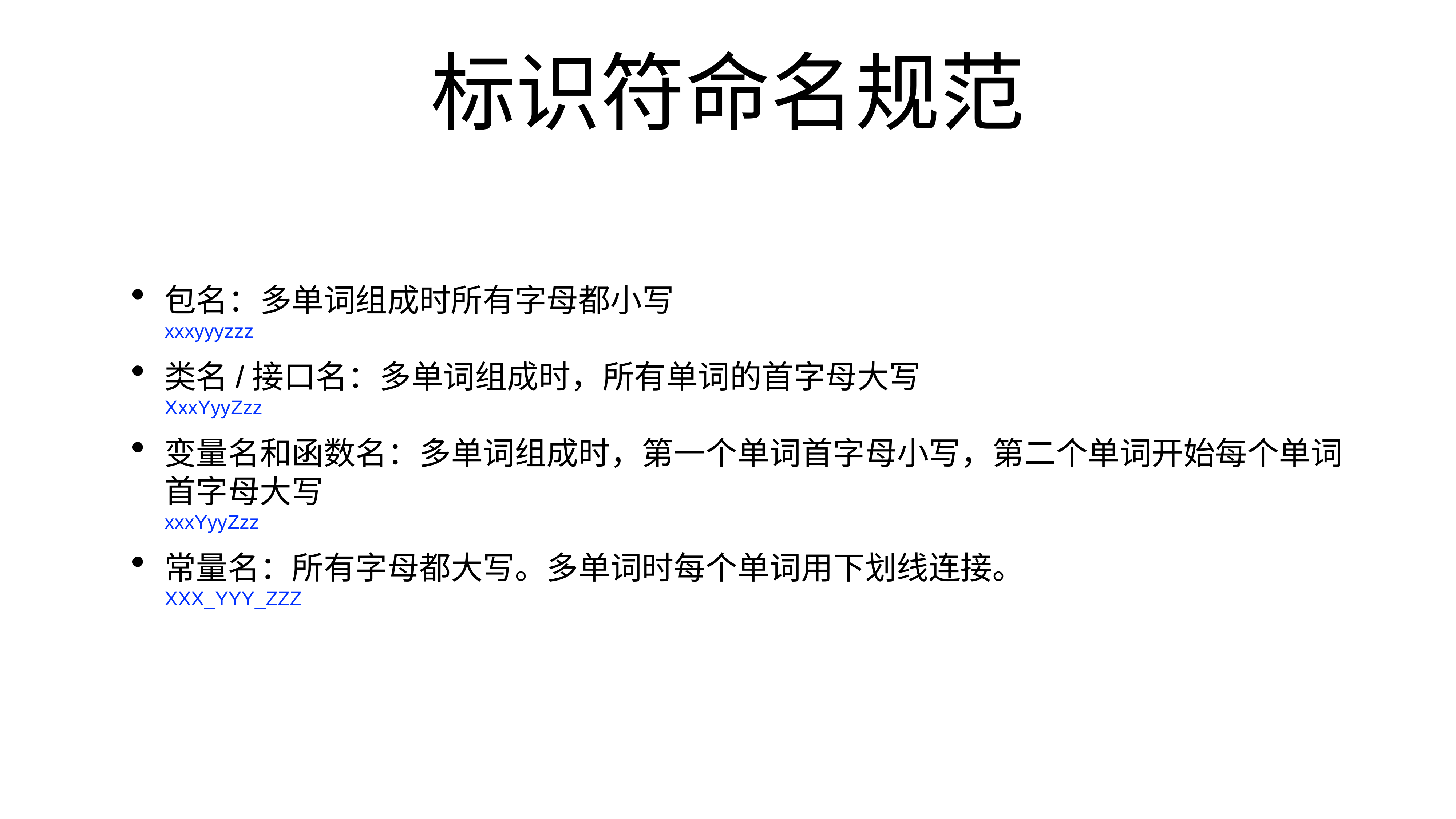

# 标识符命名规范

包名：多单词组成时所有字母都小写
          xxxyyyzzz

类名/接口名：多单词组成时，所有单词的首字母大写
          XxxYyyZzz

变量名和函数名：多单词组成时，第一个单词首字母小写，第二个单词开始每个单词首字母大写
          xxxYyyZzz

常量名：所有字母都大写。多单词时每个单词用下划线连接。
          XXX_YYY_ZZZ